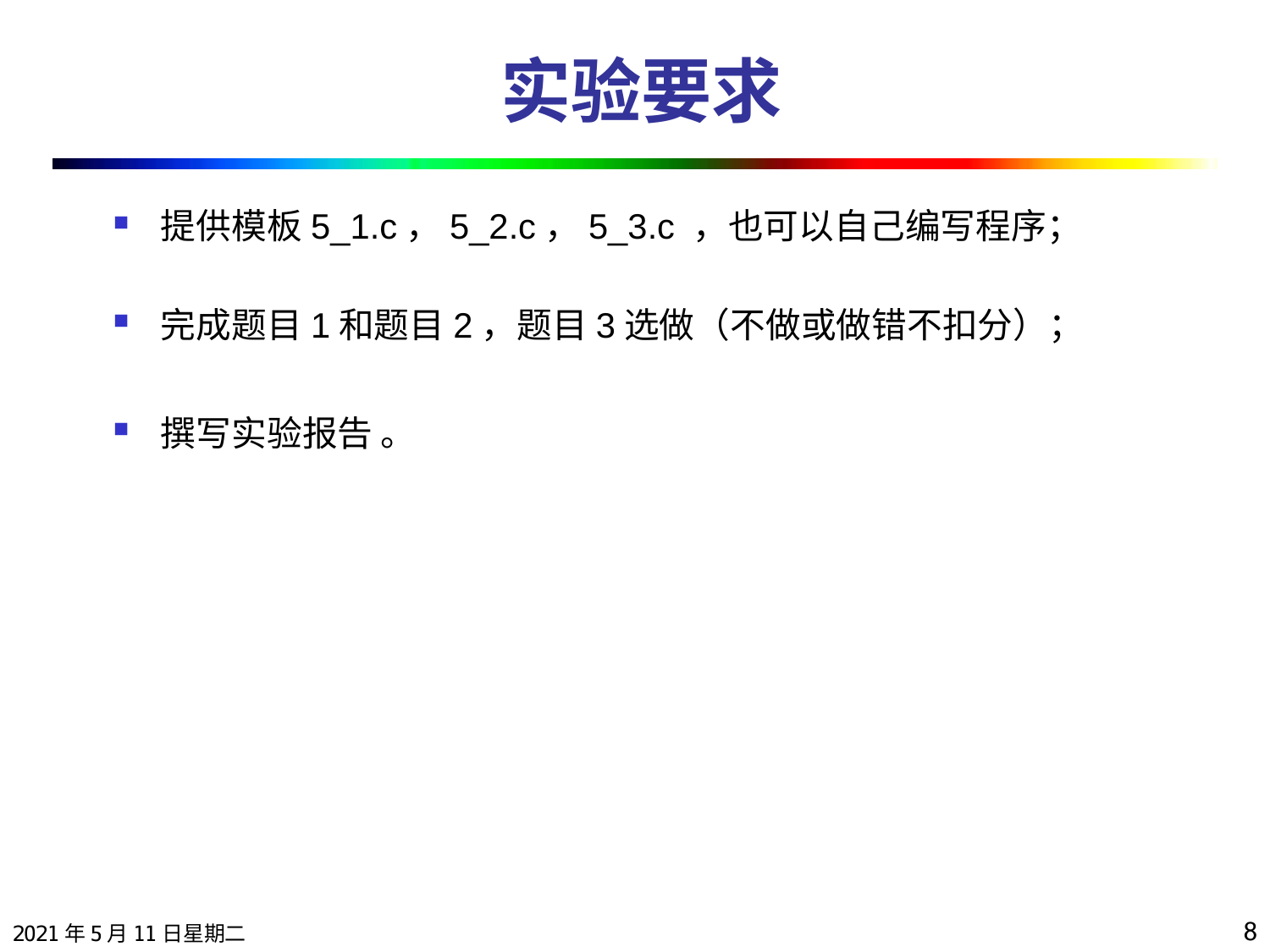

# 实验要求
提供模板5_1.c，5_2.c，5_3.c ，也可以自己编写程序；

完成题目1和题目2，题目3选做（不做或做错不扣分）；

撰写实验报告 。

2021年5月11日星期二
8